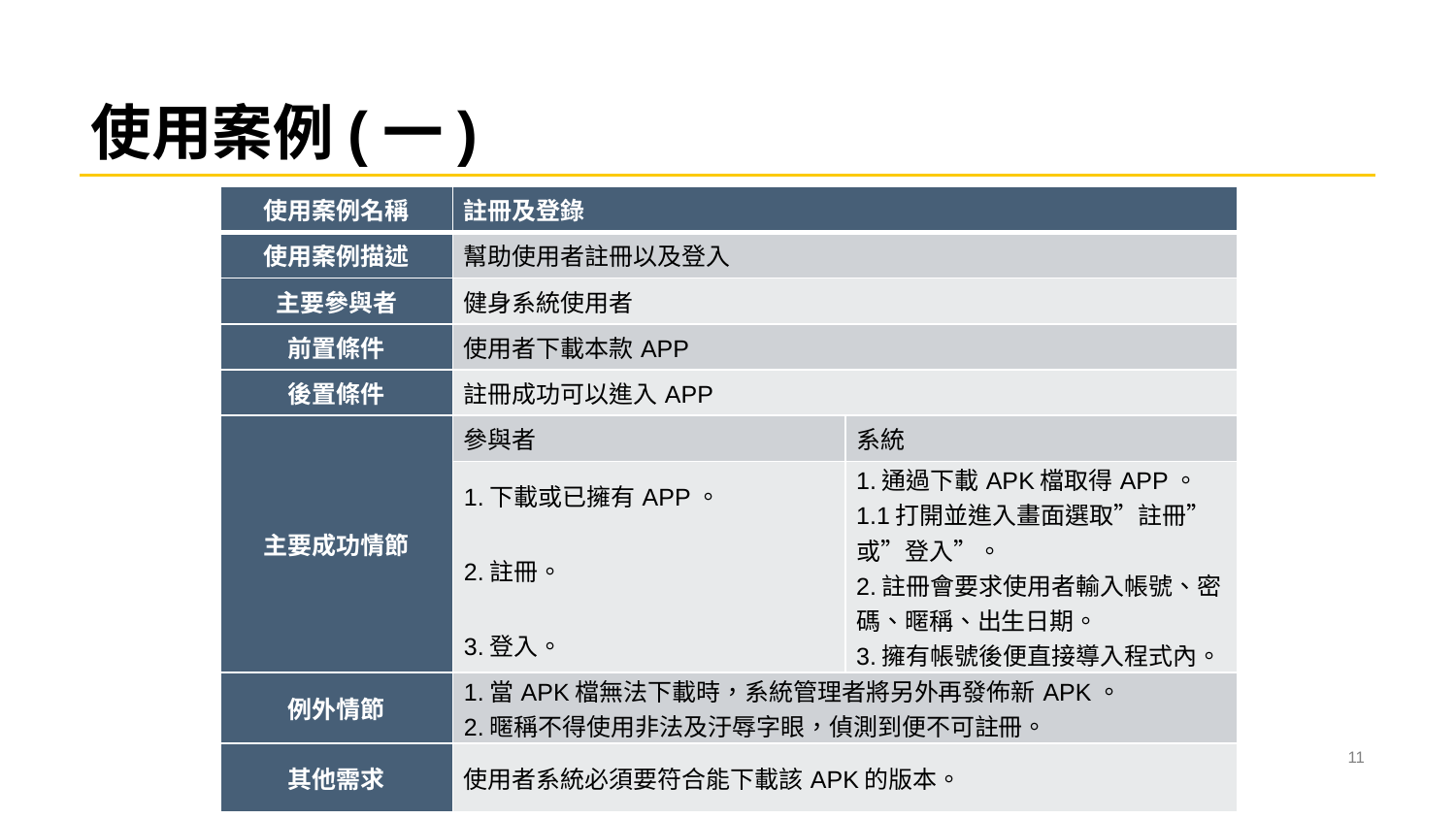

# 使用案例(一)
| 使用案例名稱 | 註冊及登錄 |  |
| --- | --- | --- |
| 使用案例描述 | 幫助使用者註冊以及登入 |  |
| 主要參與者 | 健身系統使用者 |  |
| 前置條件 | 使用者下載本款APP |  |
| 後置條件 | 註冊成功可以進入APP |  |
| 主要成功情節 | 參與者 | 系統 |
|  | 1.下載或已擁有APP。 2.註冊。 3.登入。 | 1.通過下載APK檔取得APP。 1.1打開並進入畫面選取”註冊”或”登入”。 2.註冊會要求使用者輸入帳號、密碼、暱稱、出生日期。 3.擁有帳號後便直接導入程式內。 |
| 例外情節 | 1.當APK檔無法下載時，系統管理者將另外再發佈新APK。 2.暱稱不得使用非法及汙辱字眼，偵測到便不可註冊。 |  |
| 其他需求 | 使用者系統必須要符合能下載該APK的版本。 |  |
11